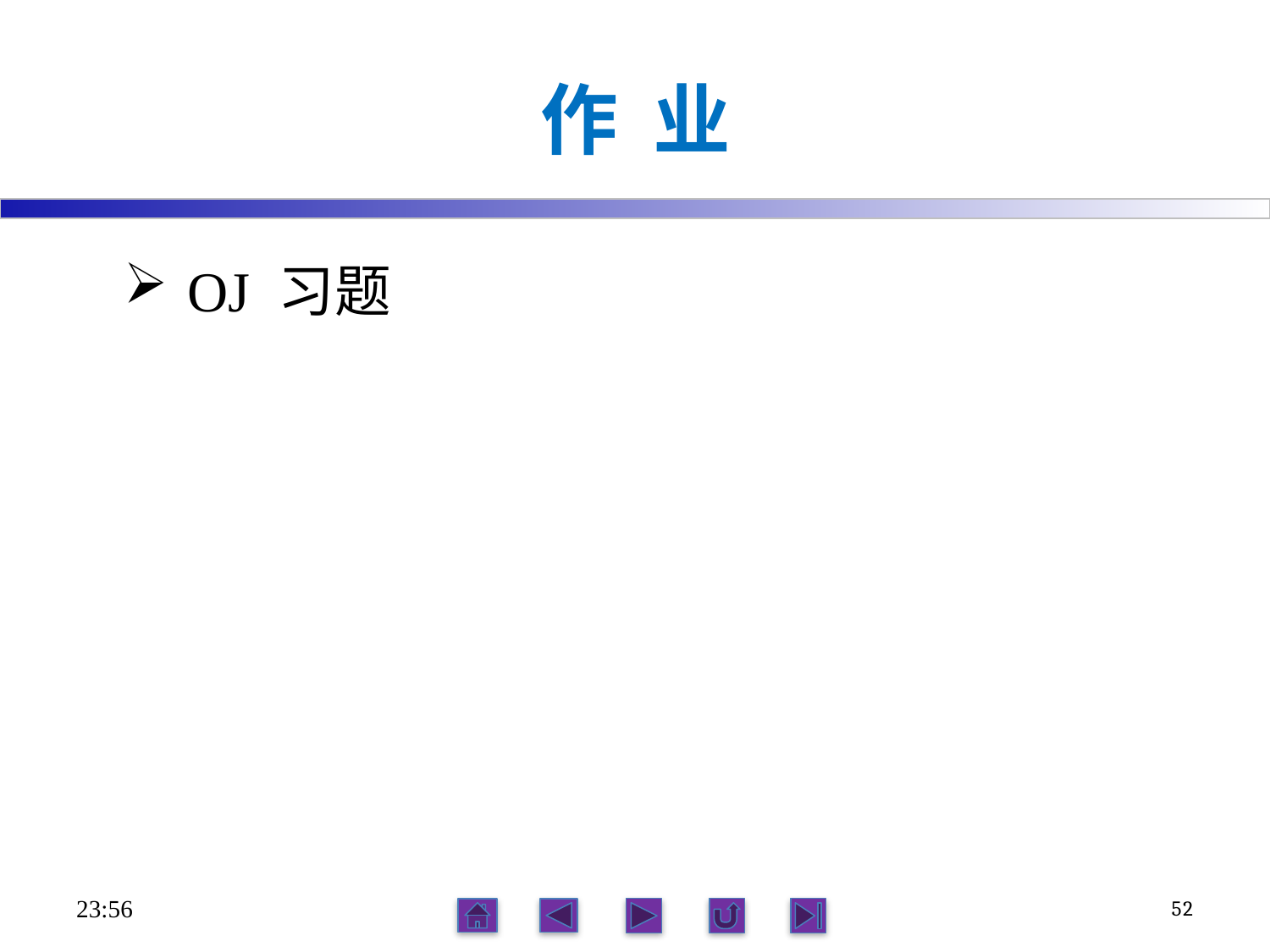

# 作  业
OJ 习题
23:56
52